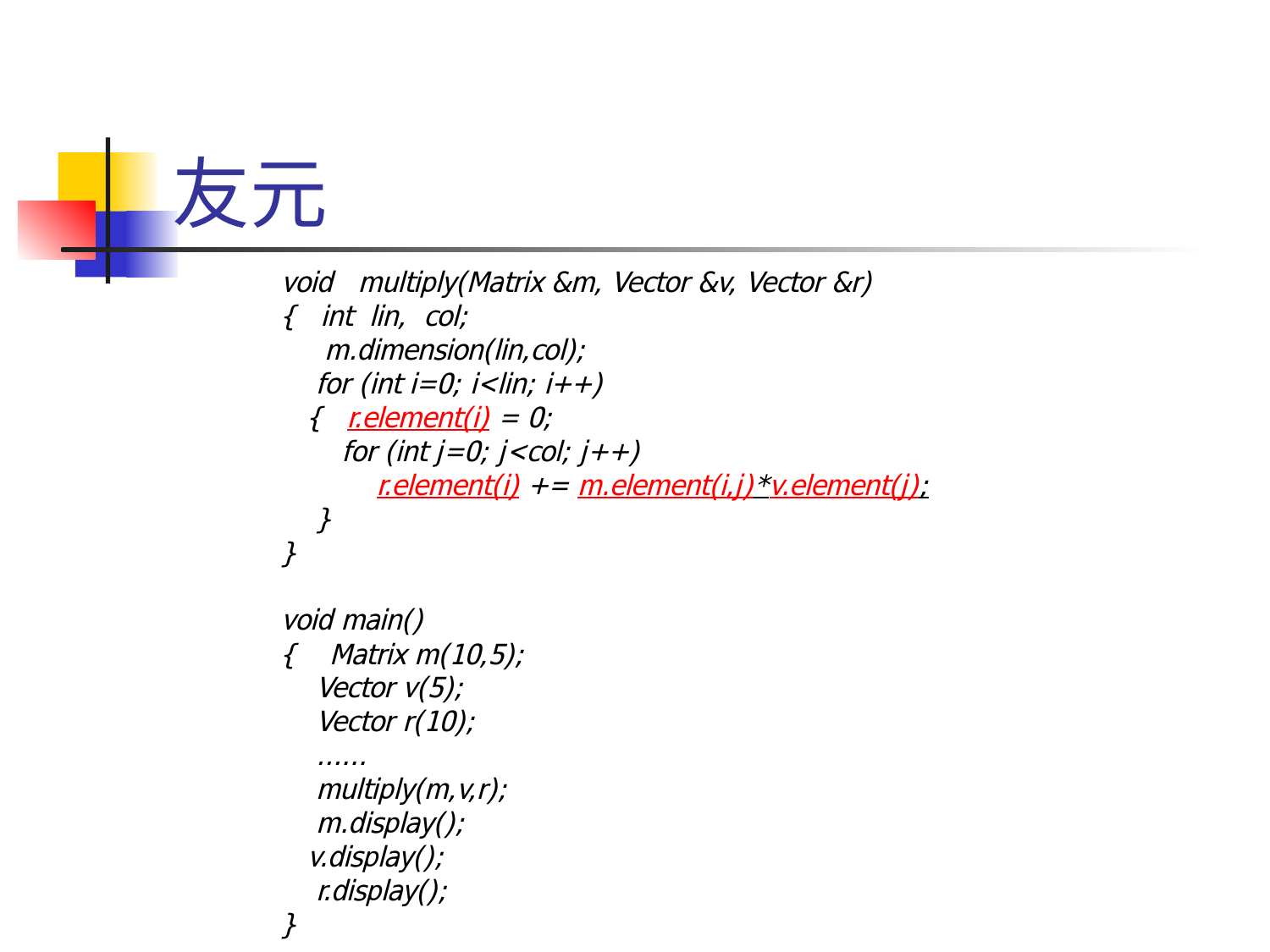

# 友元
void   multiply(Matrix &m, Vector &v, Vector &r)
{   int  lin,  col;
     m.dimension(lin,col);
    for (int i=0; i<lin; i++)
   {   r.element(i) = 0;
       for (int j=0; j<col; j++)
           r.element(i) += m.element(i,j)*v.element(j);
    }
}

void main()
{    Matrix m(10,5);
    Vector v(5);
    Vector r(10);
    ......
    multiply(m,v,r);
    m.display();
   v.display();
    r.display();
}